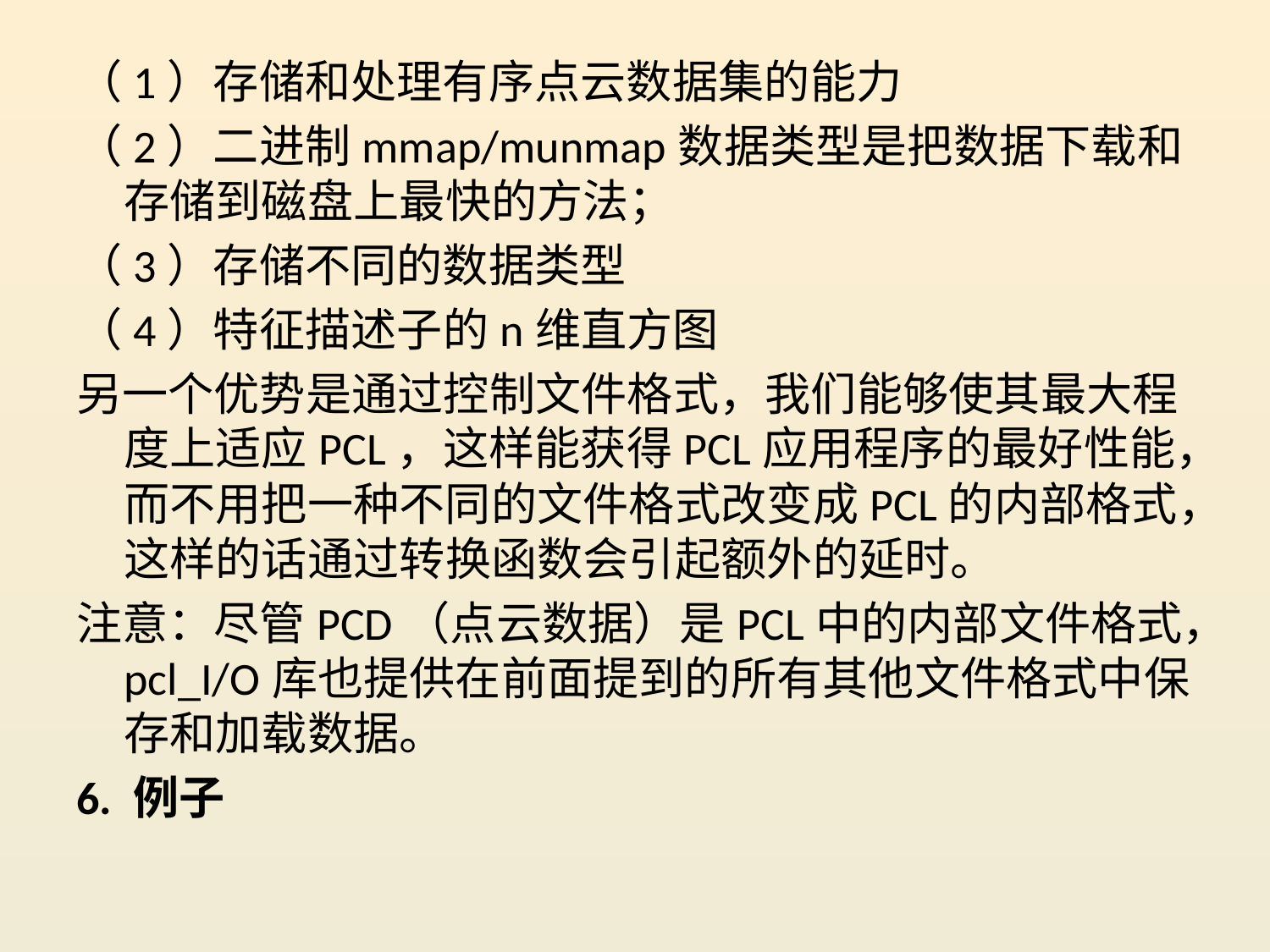

（1）存储和处理有序点云数据集的能力
（2）二进制mmap/munmap数据类型是把数据下载和存储到磁盘上最快的方法；
（3）存储不同的数据类型
（4）特征描述子的n维直方图
另一个优势是通过控制文件格式，我们能够使其最大程度上适应PCL，这样能获得PCL应用程序的最好性能，而不用把一种不同的文件格式改变成PCL的内部格式，这样的话通过转换函数会引起额外的延时。
注意：尽管PCD（点云数据）是PCL中的内部文件格式，pcl_I/O库也提供在前面提到的所有其他文件格式中保存和加载数据。
6. 例子